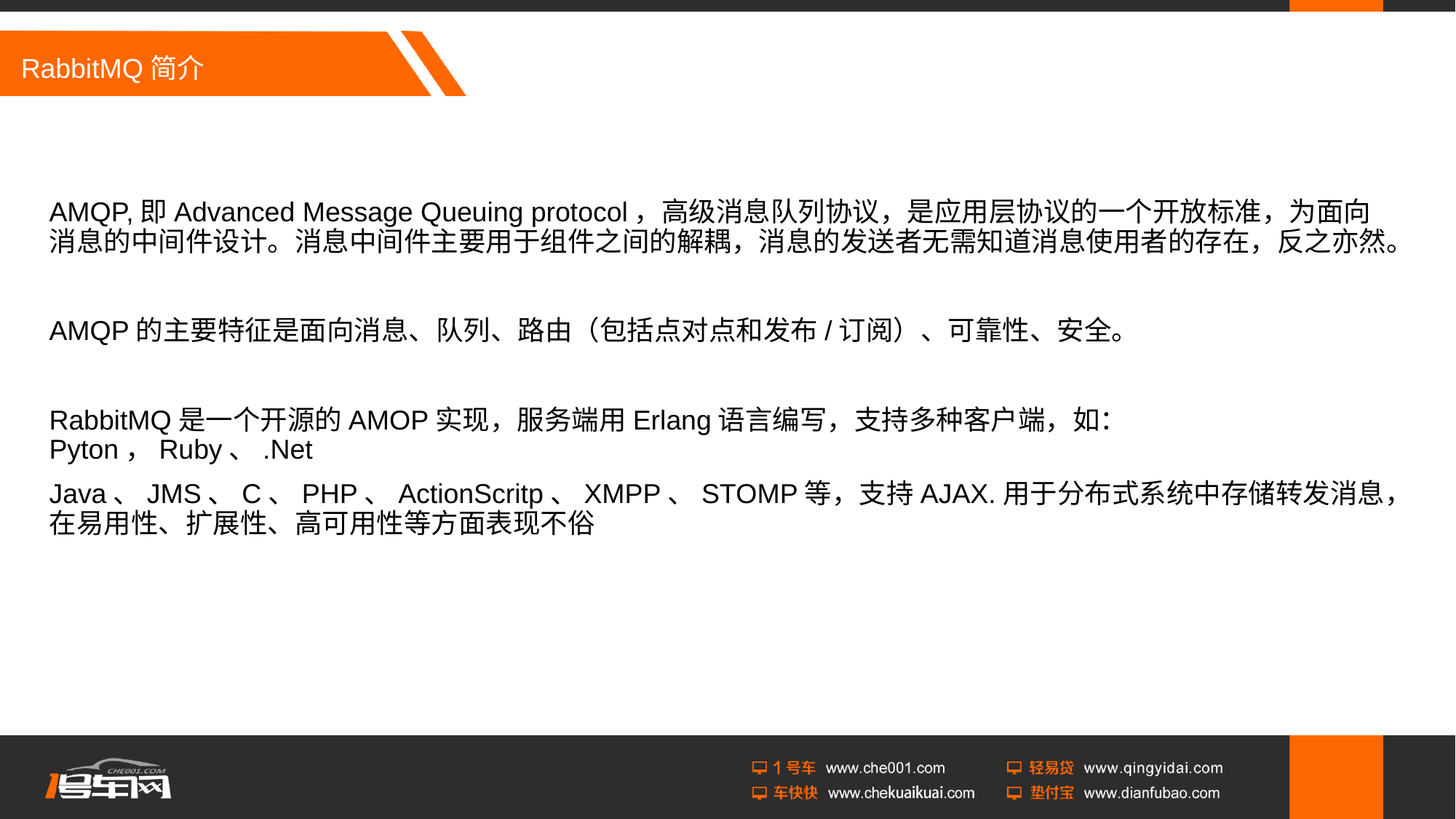

# RabbitMQ简介

AMQP,即Advanced Message Queuing protocol，高级消息队列协议，是应用层协议的一个开放标准，为面向消息的中间件设计。消息中间件主要用于组件之间的解耦，消息的发送者无需知道消息使用者的存在，反之亦然。

AMQP的主要特征是面向消息、队列、路由（包括点对点和发布/订阅）、可靠性、安全。

RabbitMQ是一个开源的AMOP实现，服务端用Erlang语言编写，支持多种客户端，如：Pyton，Ruby、.Net
Java、JMS、C、PHP、ActionScritp、XMPP、STOMP等，支持AJAX.用于分布式系统中存储转发消息，在易用性、扩展性、高可用性等方面表现不俗
3